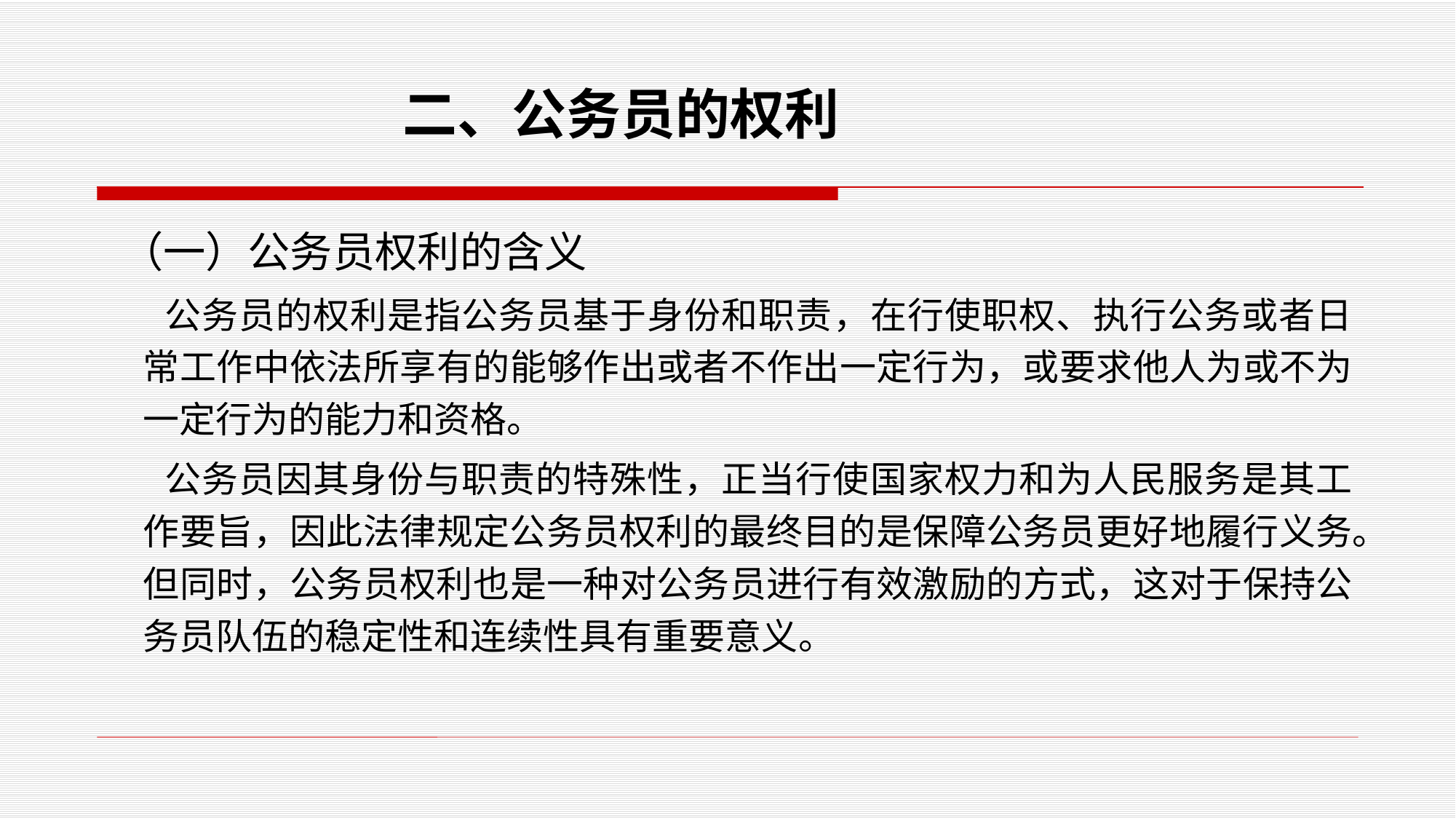

#
二、公务员的权利
 （一）公务员权利的含义
      公务员的权利是指公务员基于身份和职责，在行使职权、执行公务或者日常工作中依法所享有的能够作出或者不作出一定行为，或要求他人为或不为一定行为的能力和资格。
      公务员因其身份与职责的特殊性，正当行使国家权力和为人民服务是其工作要旨，因此法律规定公务员权利的最终目的是保障公务员更好地履行义务。但同时，公务员权利也是一种对公务员进行有效激励的方式，这对于保持公务员队伍的稳定性和连续性具有重要意义。